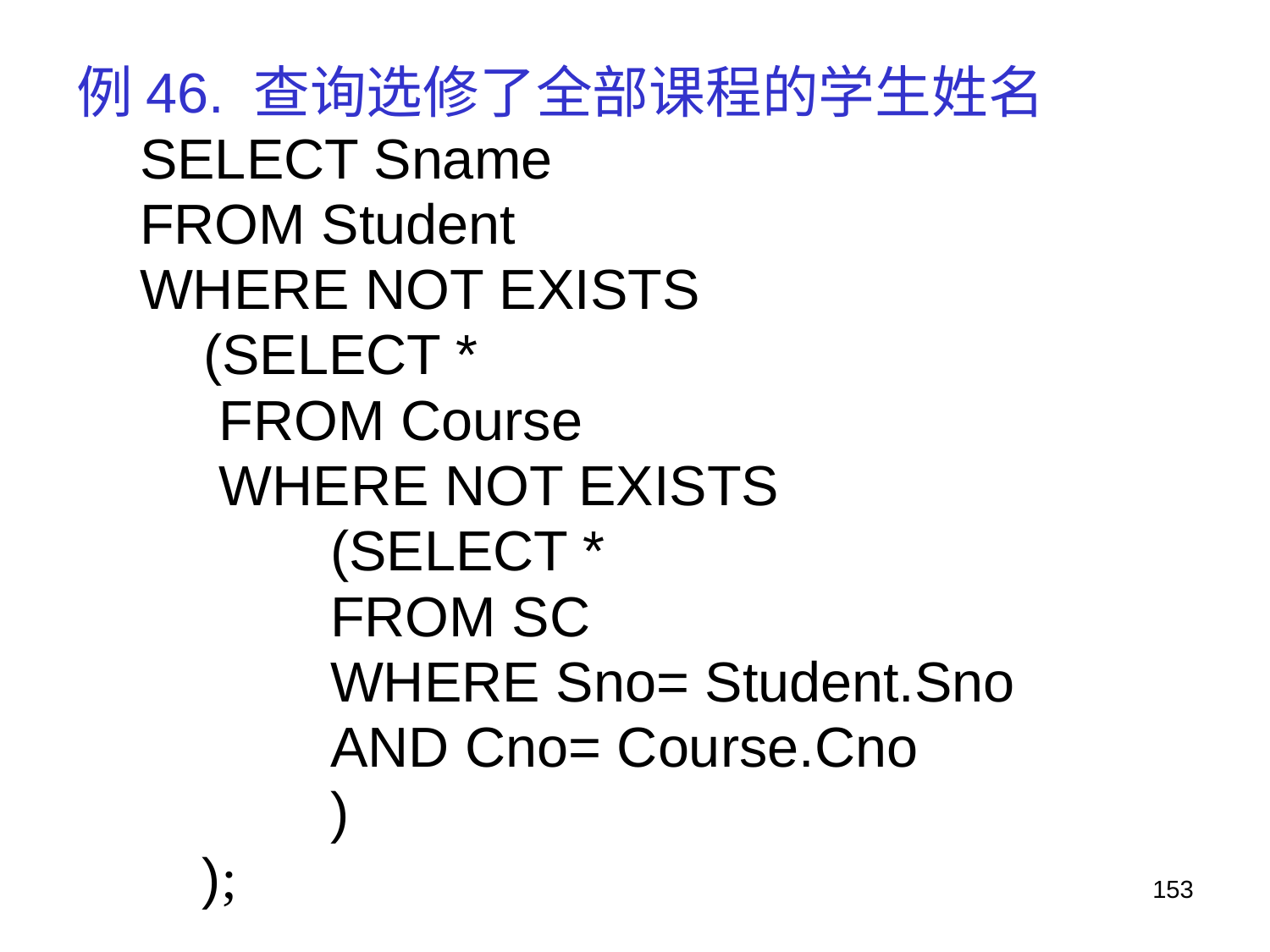

例46. 查询选修了全部课程的学生姓名
SELECT Sname
FROM Student
WHERE NOT EXISTS
(SELECT *
 FROM Course
 WHERE NOT EXISTS
(SELECT *
FROM SC
WHERE Sno= Student.Sno
AND Cno= Course.Cno
)
    );
153